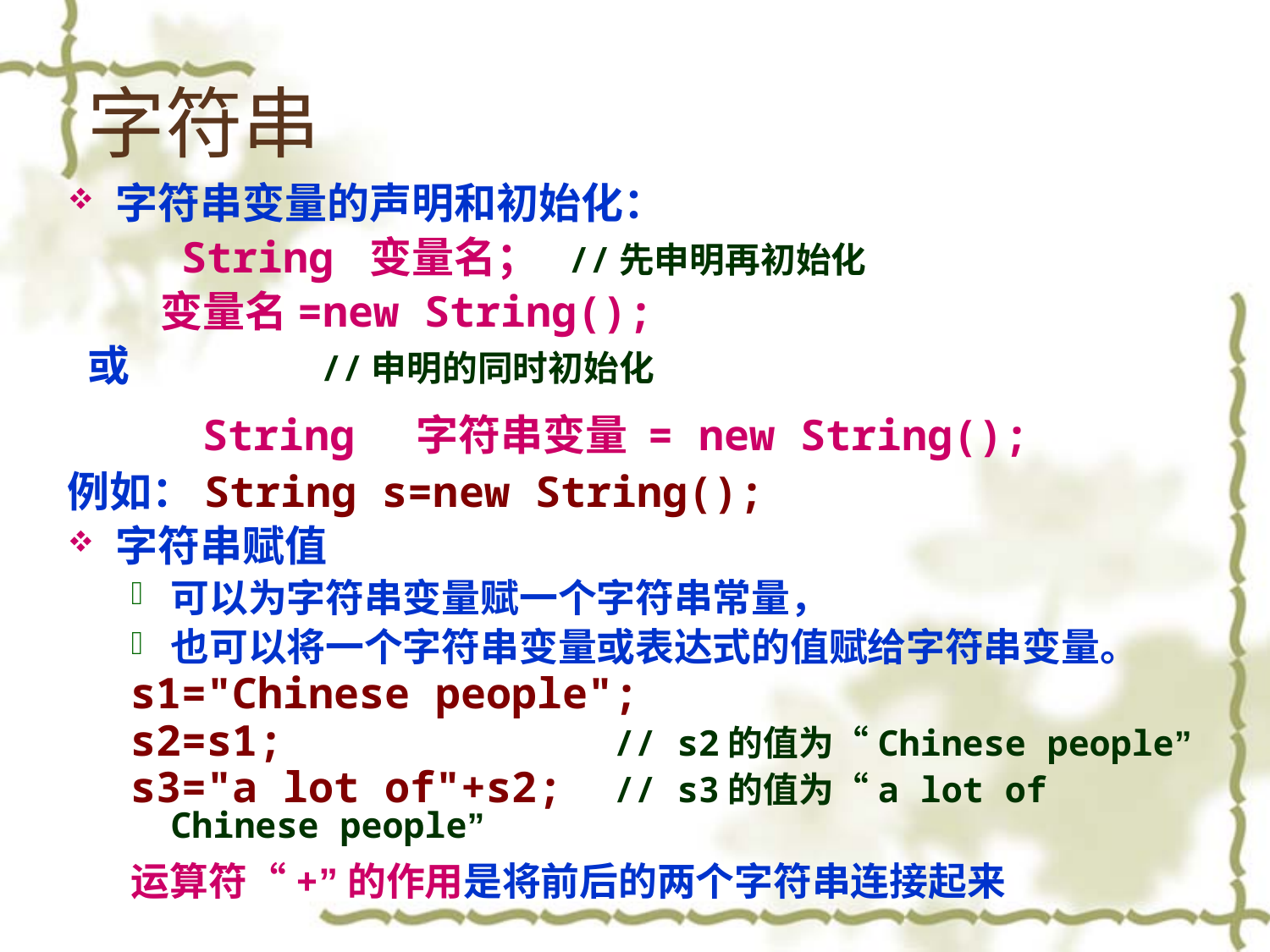

# 字符串
字符串变量的声明和初始化：
  String 变量名；  //先申明再初始化
  变量名=new String();
 或                   //申明的同时初始化
    String  字符串变量 = new String();
例如：String s=new String();
字符串赋值
可以为字符串变量赋一个字符串常量，
也可以将一个字符串变量或表达式的值赋给字符串变量。
s1="Chinese people";
s2=s1;             // s2的值为“Chinese people”
s3="a lot of"+s2;  // s3的值为“a lot of Chinese people”
运算符“+”的作用是将前后的两个字符串连接起来